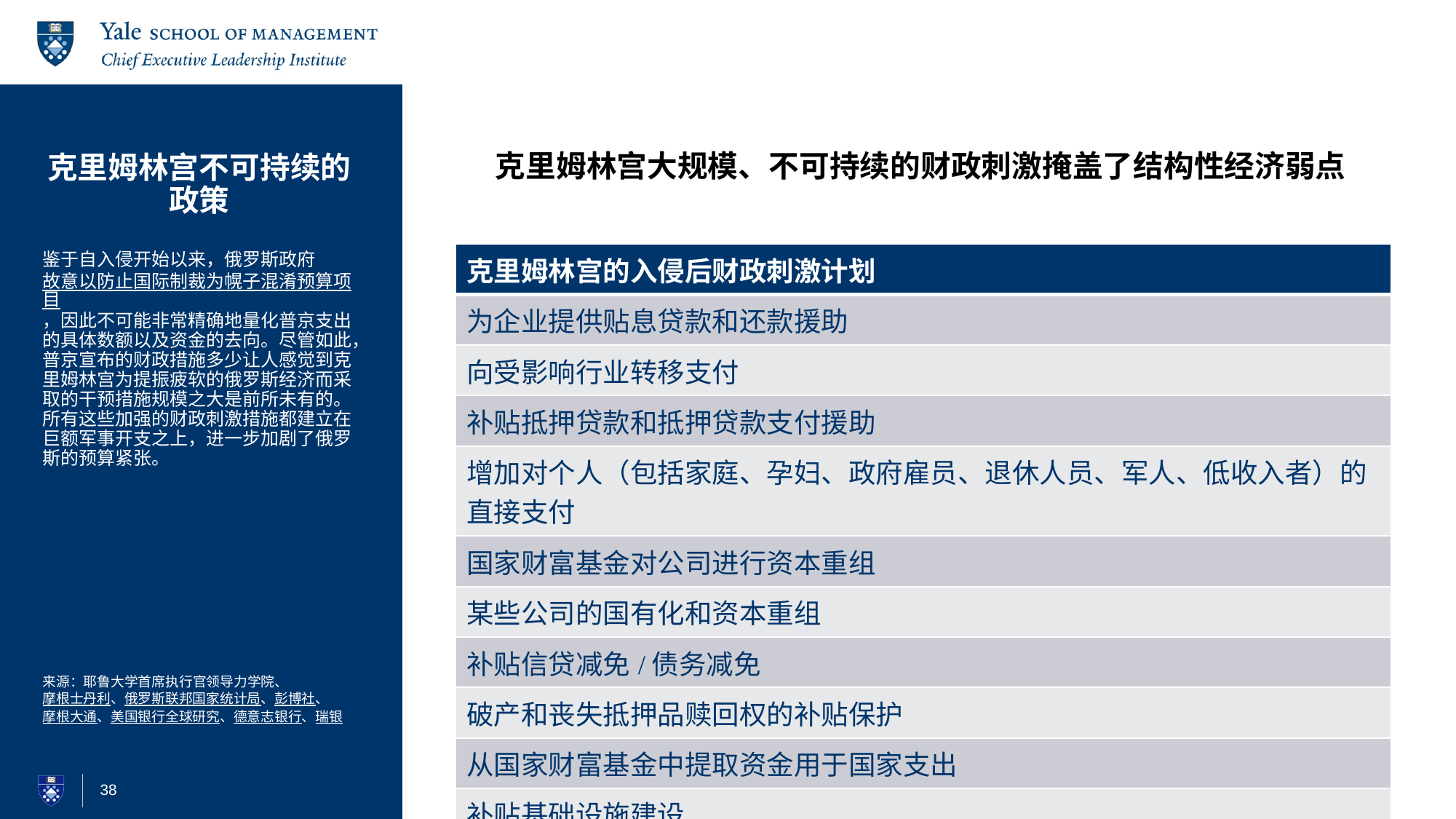

# 克里姆林宫不可持续的政策
克里姆林宫大规模、不可持续的财政刺激掩盖了结构性经济弱点
| 克里姆林宫的入侵后财政刺激计划 |
| --- |
| 为企业提供贴息贷款和还款援助 |
| 向受影响行业转移支付 |
| 补贴抵押贷款和抵押贷款支付援助 |
| 增加对个人（包括家庭、孕妇、政府雇员、退休人员、军人、低收入者）的直接支付 |
| 国家财富基金对公司进行资本重组 |
| 某些公司的国有化和资本重组 |
| 补贴信贷减免/债务减免 |
| 破产和丧失抵押品赎回权的补贴保护 |
| 从国家财富基金中提取资金用于国家支出 |
| 补贴基础设施建设 |
鉴于自入侵开始以来，俄罗斯政府故意以防止国际制裁为幌子混淆预算项目，因此不可能非常精确地量化普京支出的具体数额以及资金的去向。尽管如此，普京宣布的财政措施多少让人感觉到克里姆林宫为提振疲软的俄罗斯经济而采取的干预措施规模之大是前所未有的。所有这些加强的财政刺激措施都建立在巨额军事开支之上，进一步加剧了俄罗斯的预算紧张。
来源：耶鲁大学首席执行官领导力学院、摩根士丹利、俄罗斯联邦国家统计局、彭博社、摩根大通、美国银行全球研究、德意志银行、瑞银
38